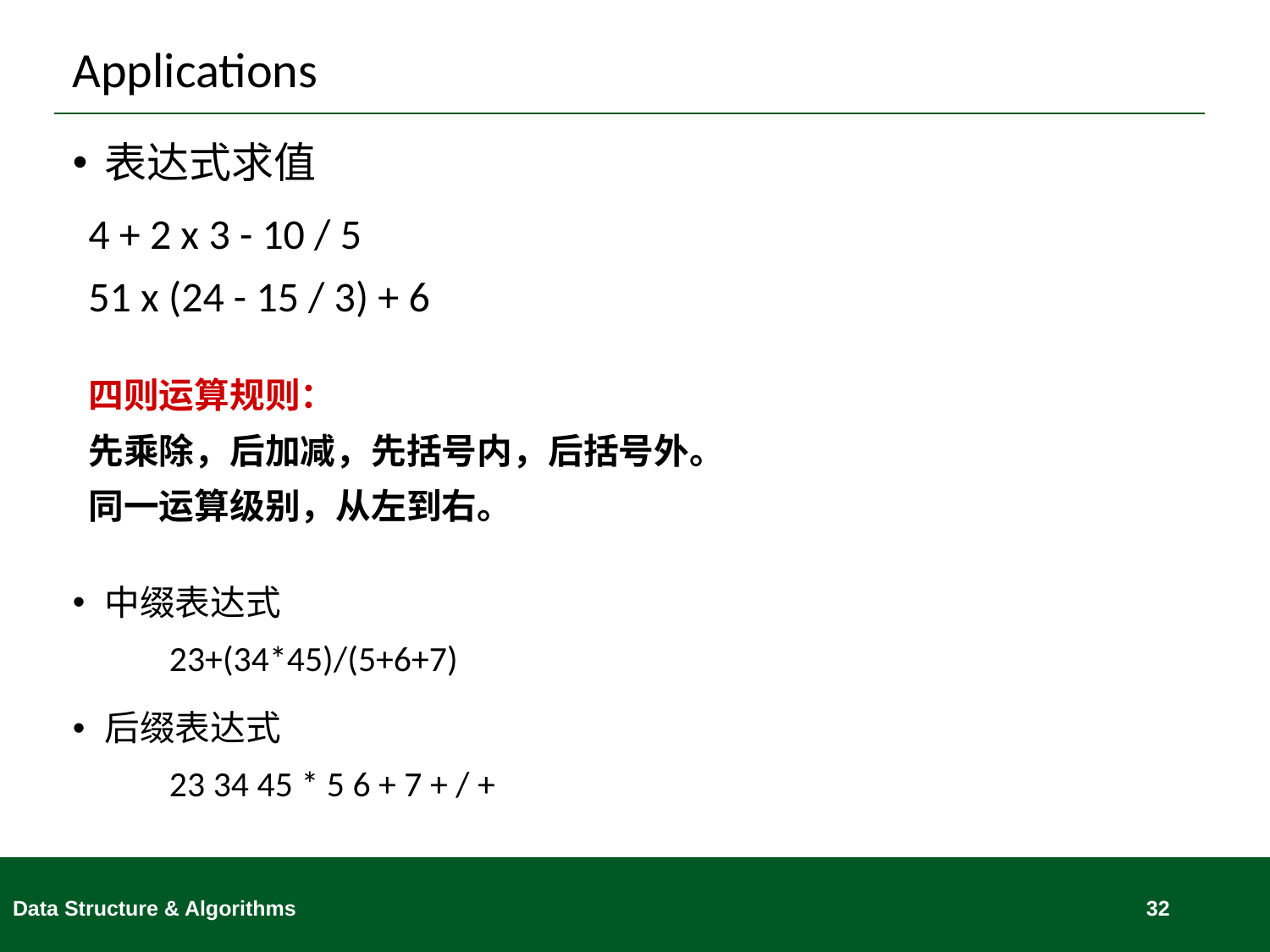

# Applications
表达式求值

中缀表达式
            23+(34*45)/(5+6+7)
后缀表达式
            23 34 45 * 5 6 + 7 + / +

4 + 2 x 3 - 10 / 5
51 x (24 - 15 / 3) + 6

四则运算规则：
先乘除，后加减，先括号内，后括号外。
同一运算级别，从左到右。

Data Structure & Algorithms
32